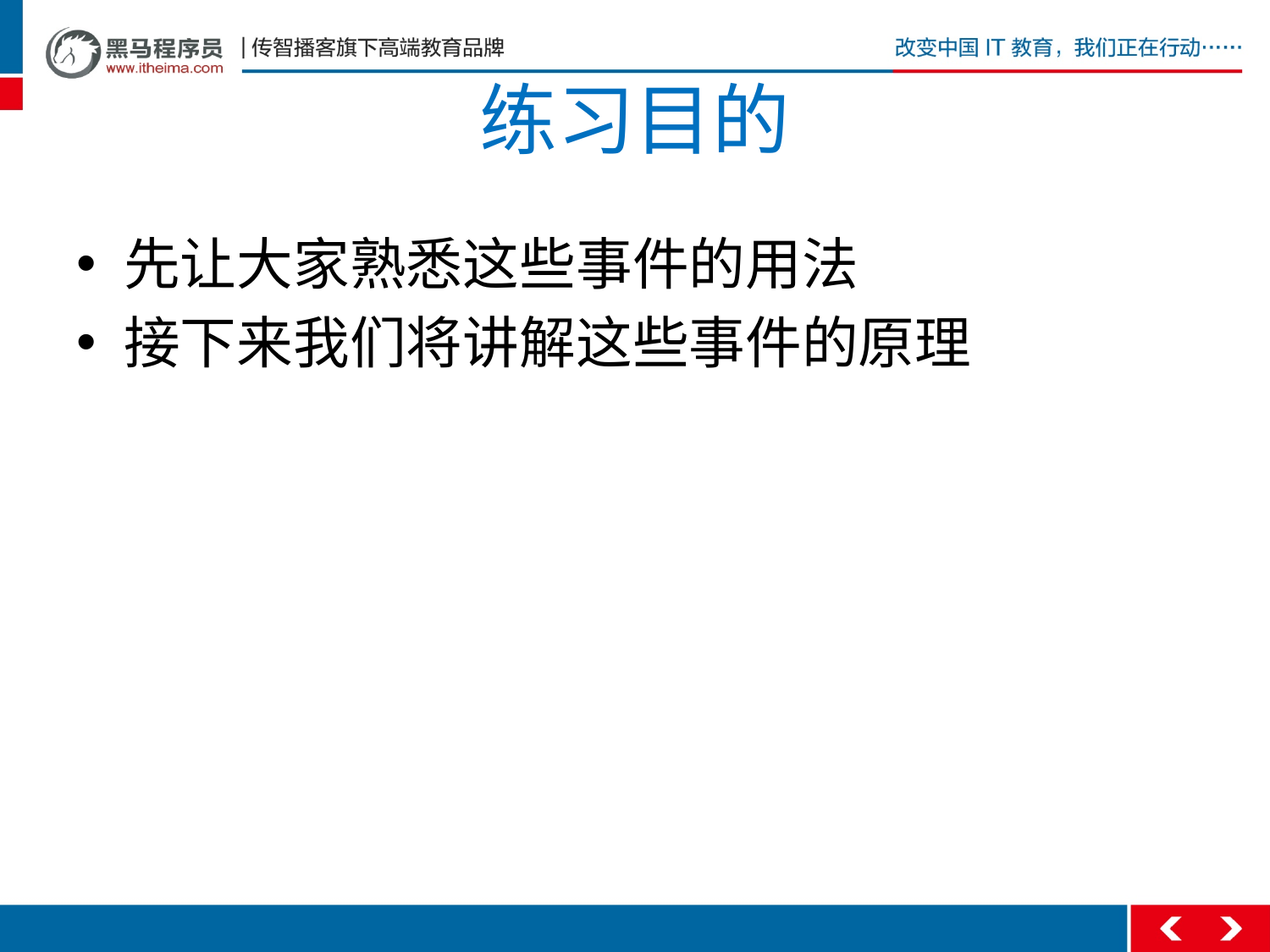

# 练习目的
先让大家熟悉这些事件的用法
接下来我们将讲解这些事件的原理